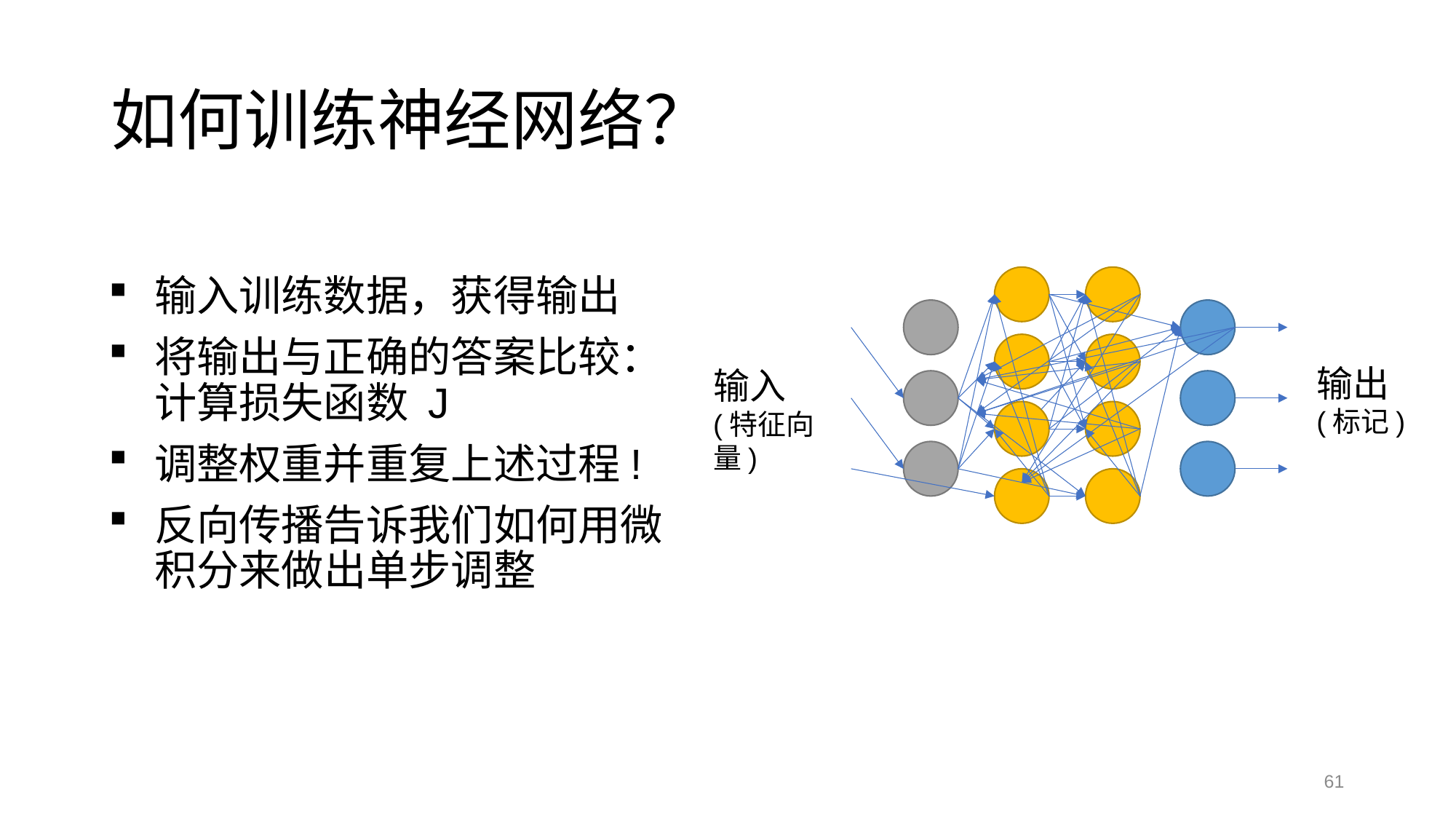

# 如何训练神经网络？

输入训练数据，获得输出
将输出与正确的答案比较：计算损失函数 J
调整权重并重复上述过程!
反向传播告诉我们如何用微积分来做出单步调整
输出
(标记)
输入
(特征向量)
61